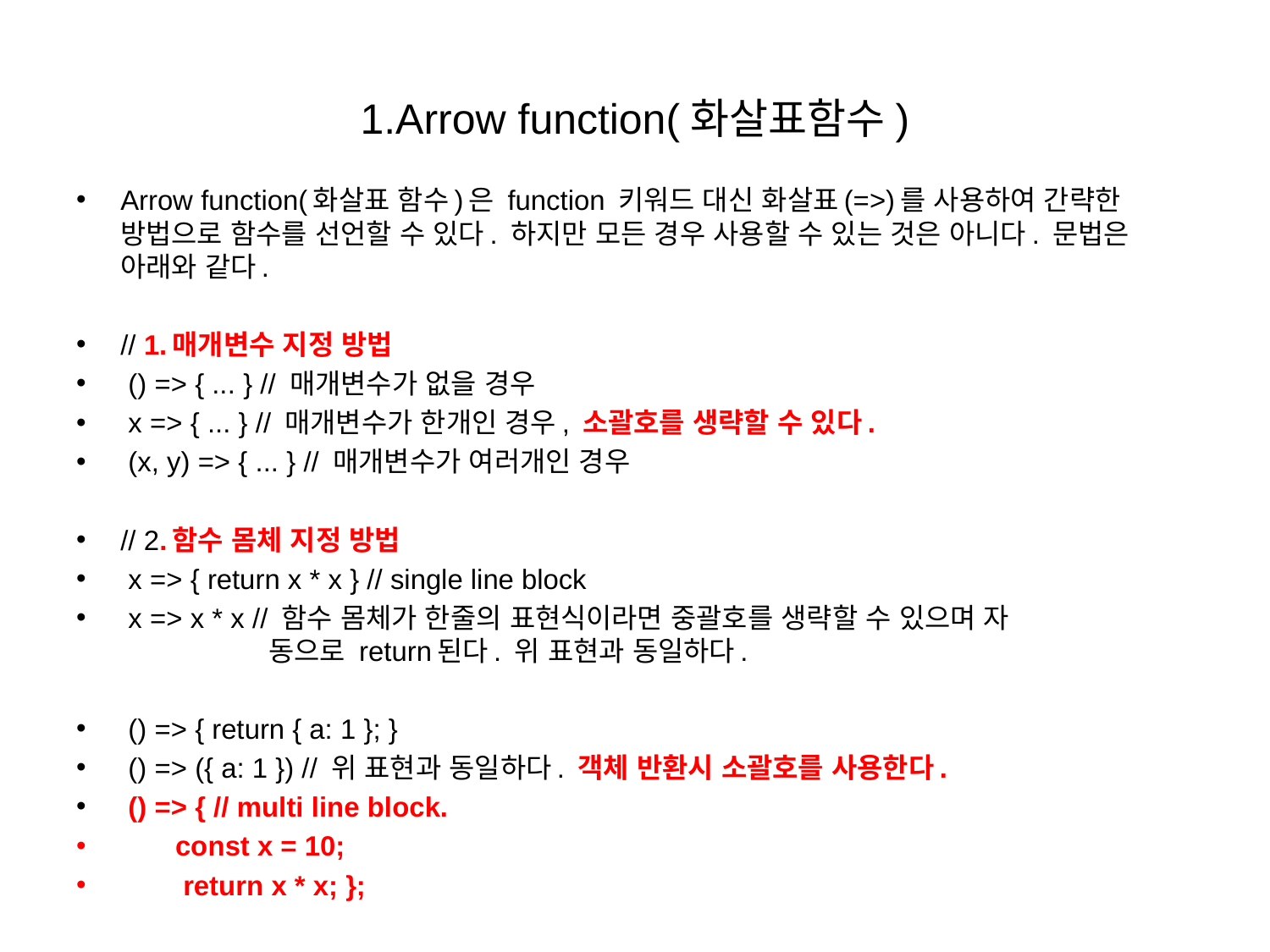

# 1.Arrow function(화살표함수)
Arrow function(화살표 함수)은 function 키워드 대신 화살표(=>)를 사용하여 간략한 방법으로 함수를 선언할 수 있다. 하지만 모든 경우 사용할 수 있는 것은 아니다. 문법은 아래와 같다.

// 1.매개변수 지정 방법
 () => { ... } // 매개변수가 없을 경우
 x => { ... } // 매개변수가 한개인 경우, 소괄호를 생략할 수 있다.
 (x, y) => { ... } // 매개변수가 여러개인 경우

// 2.함수 몸체 지정 방법
 x => { return x * x } // single line block
 x => x * x // 함수 몸체가 한줄의 표현식이라면 중괄호를 생략할 수 있으며 자
                   동으로 return된다. 위 표현과 동일하다.

 () => { return { a: 1 }; }
 () => ({ a: 1 }) // 위 표현과 동일하다. 객체 반환시 소괄호를 사용한다.
 () => { // multi line block.
       const x = 10;
        return x * x; };